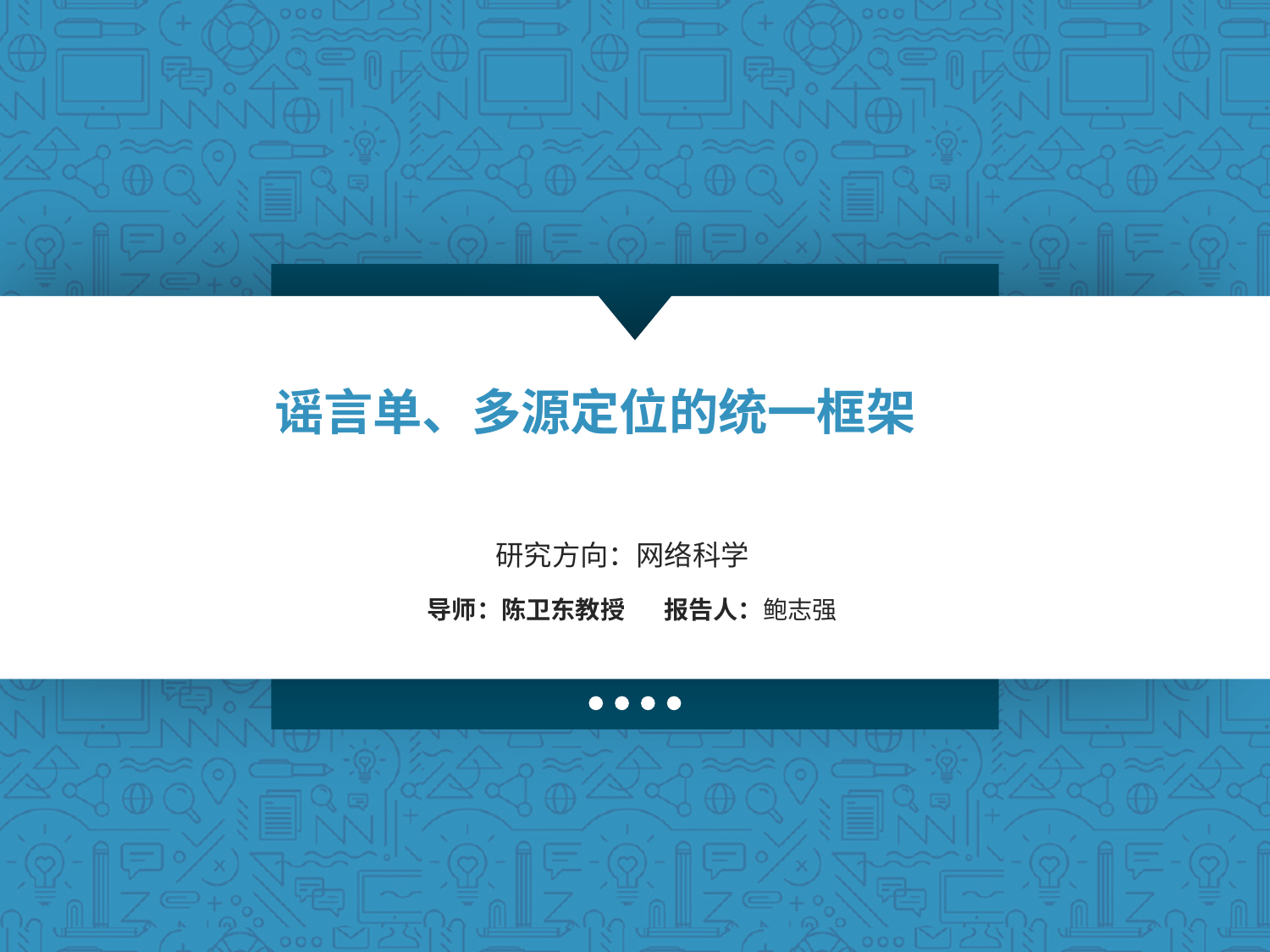

谣言单、多源定位的统一框架
研究方向：网络科学
导师：陈卫东教授       报告人：鲍志强